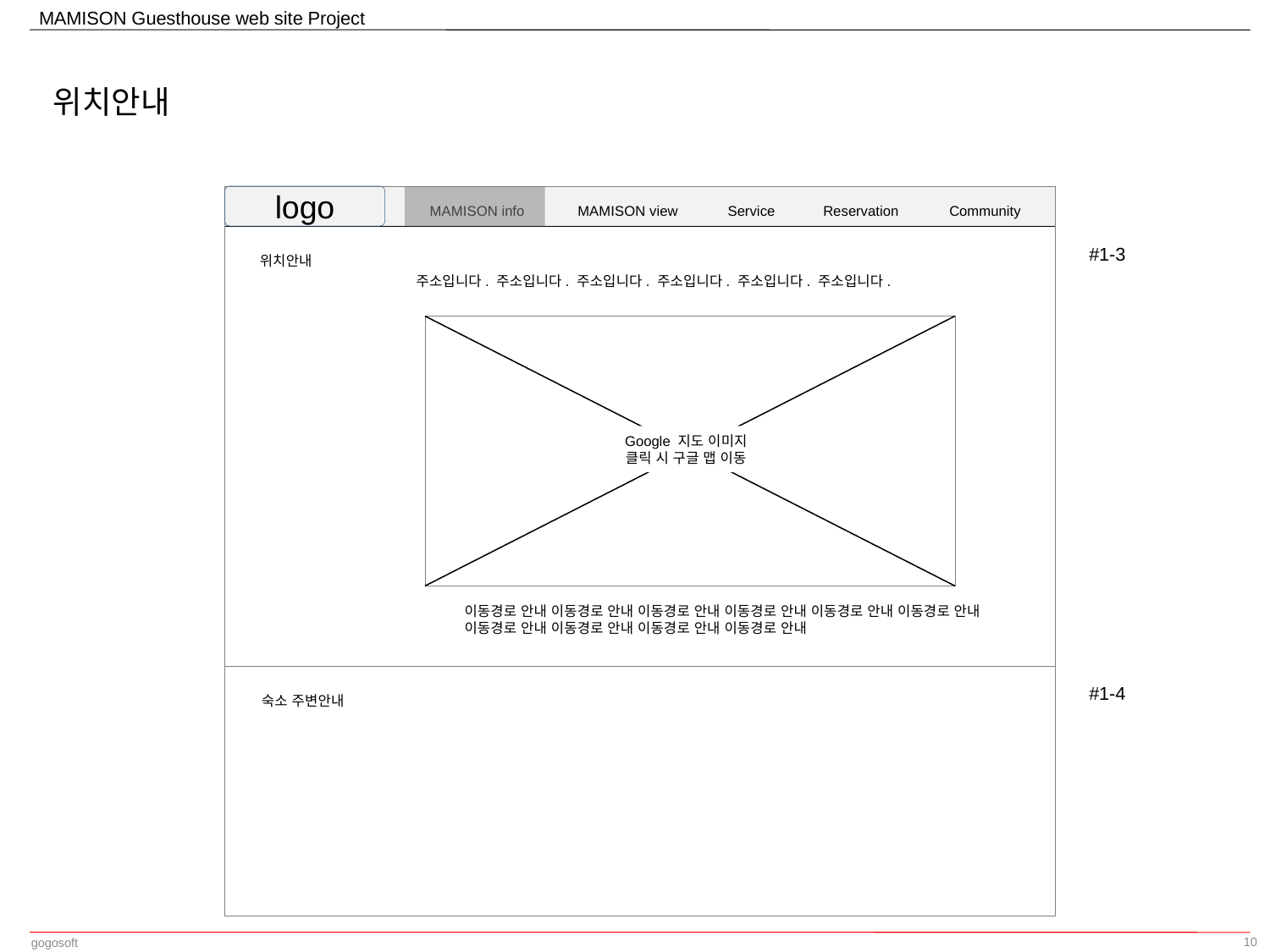

위치안내

logo

MAMISON info
MAMISON view
Service
Reservation
Community
#1-3
위치안내
주소입니다. 주소입니다. 주소입니다. 주소입니다. 주소입니다. 주소입니다.

Google 지도 이미지
클릭 시 구글 맵 이동
이동경로 안내 이동경로 안내 이동경로 안내 이동경로 안내 이동경로 안내 이동경로 안내
이동경로 안내 이동경로 안내 이동경로 안내 이동경로 안내

#1-4
숙소 주변안내
10
gogosoft